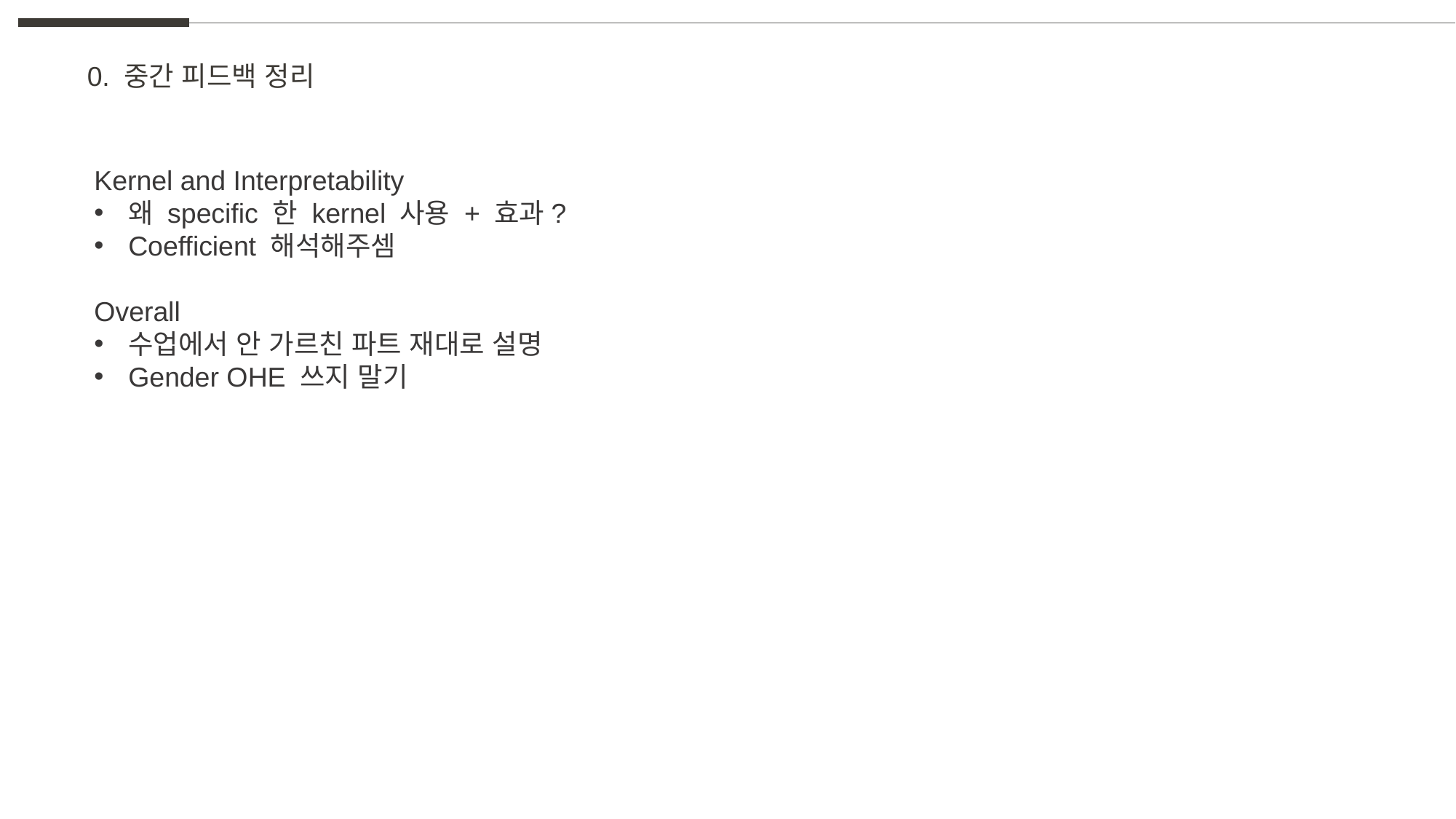

0. 중간 피드백 정리
Kernel and Interpretability
왜 specific 한 kernel 사용 + 효과?
Coefficient 해석해주셈

Overall
수업에서 안 가르친 파트 재대로 설명
Gender OHE 쓰지 말기

B
C